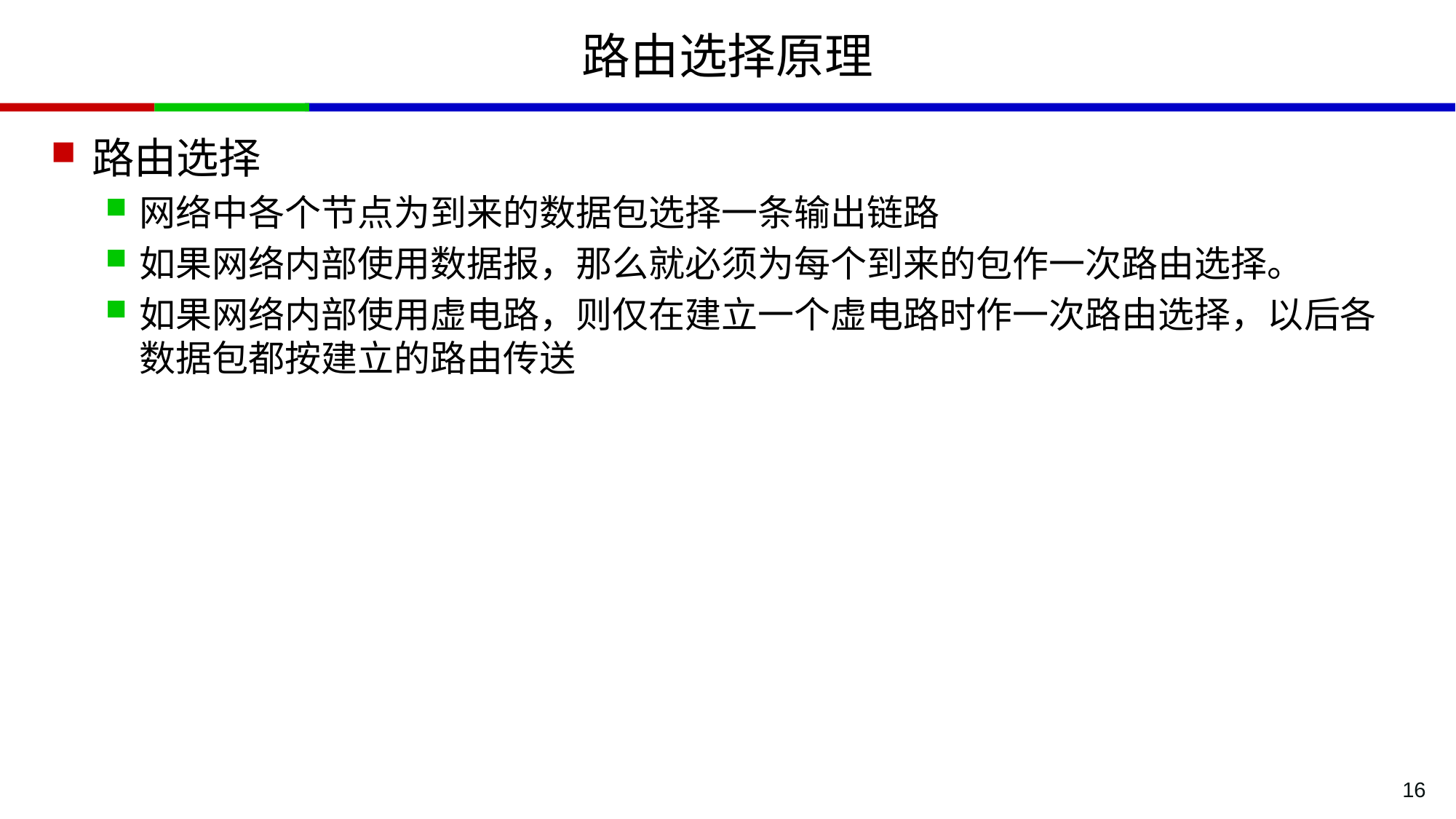

# 路由选择原理
路由选择
网络中各个节点为到来的数据包选择一条输出链路
如果网络内部使用数据报，那么就必须为每个到来的包作一次路由选择。
如果网络内部使用虚电路，则仅在建立一个虚电路时作一次路由选择，以后各数据包都按建立的路由传送

16